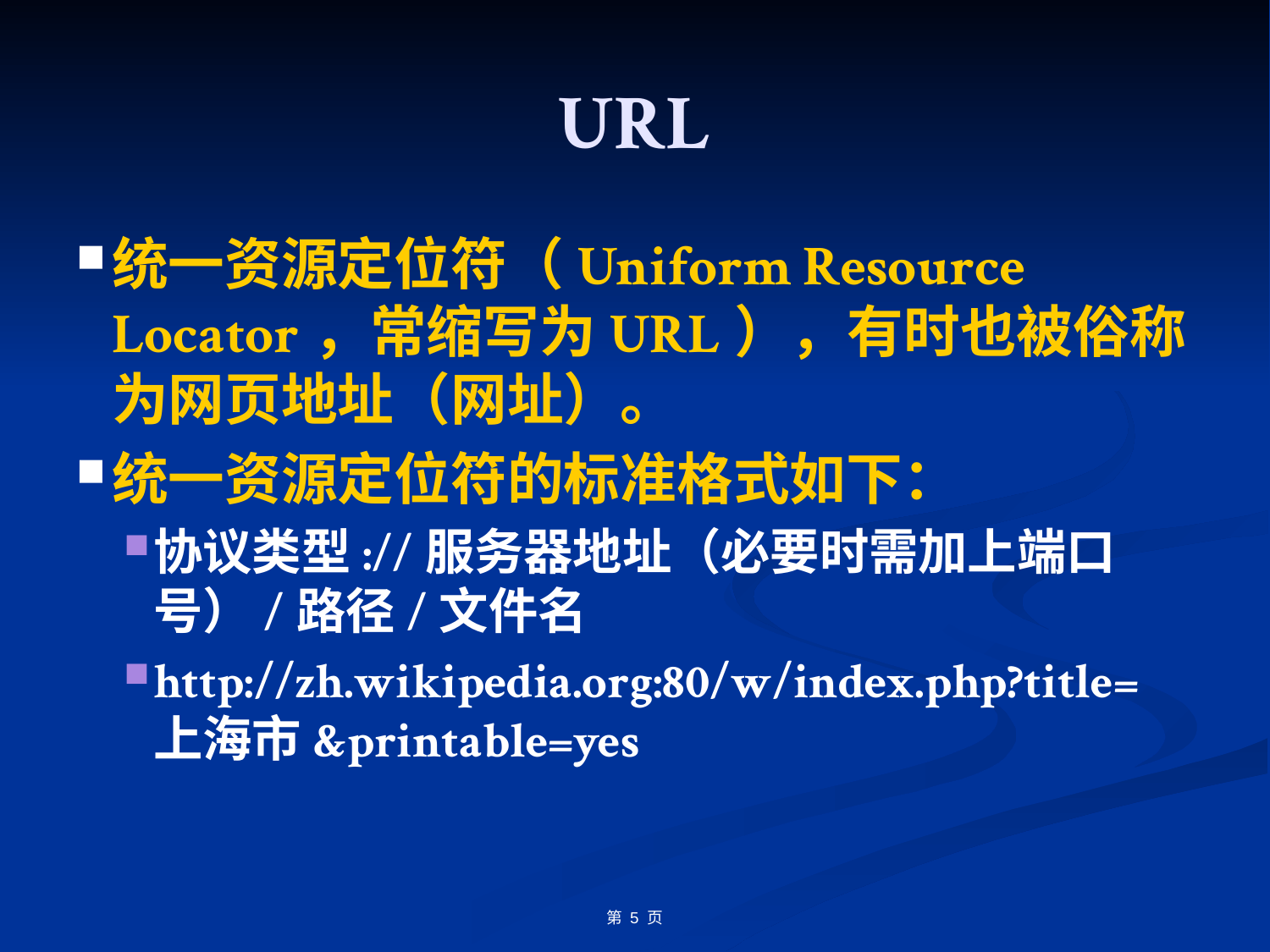

# URL
统一资源定位符（Uniform Resource Locator，常缩写为URL），有时也被俗称为网页地址（网址）。
统一资源定位符的标准格式如下：
协议类型://服务器地址（必要时需加上端口号）/路径/文件名
http://zh.wikipedia.org:80/w/index.php?title=上海市&printable=yes

第 5 页